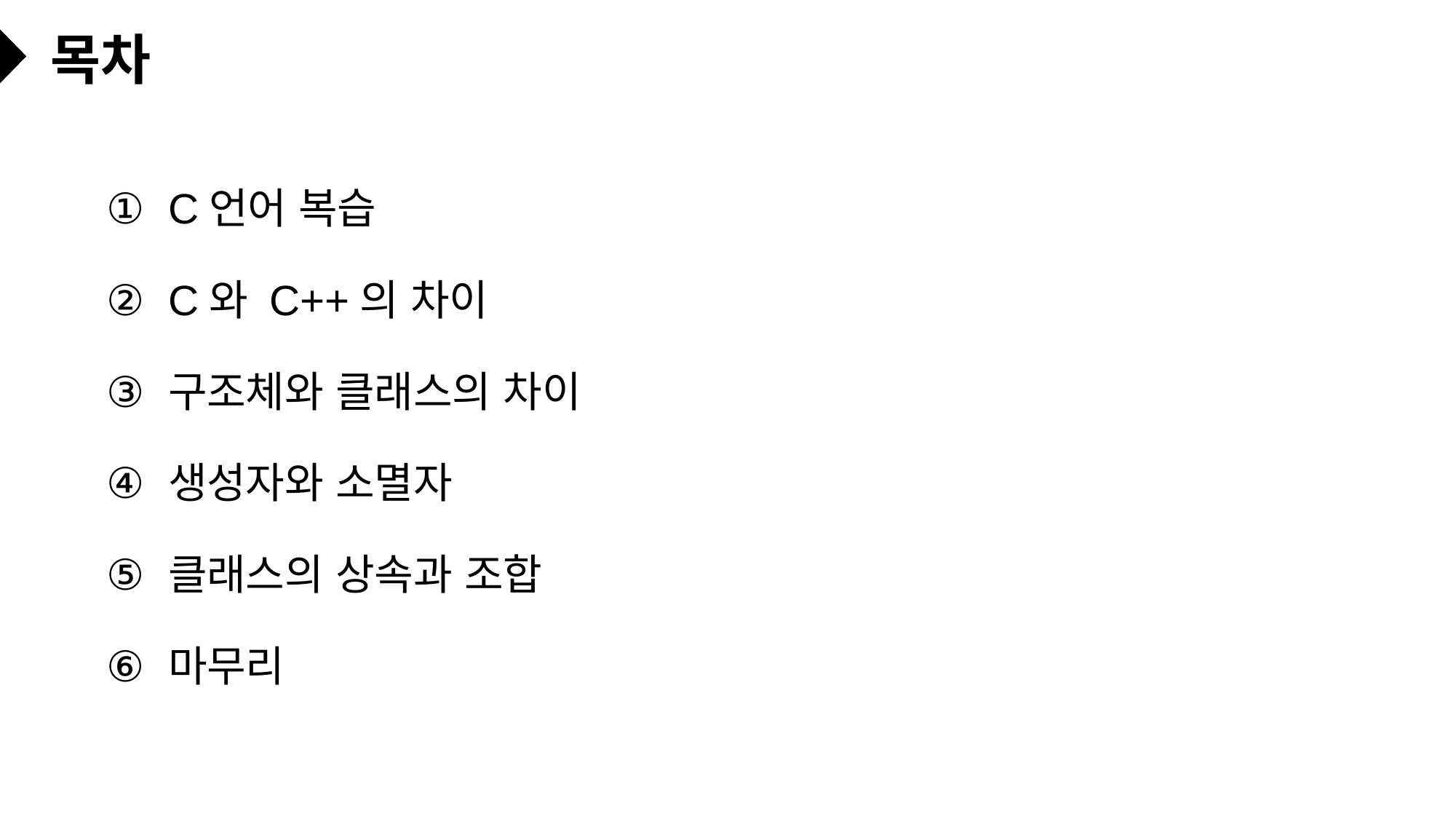

# 목차
C언어 복습
C와 C++의 차이
구조체와 클래스의 차이
생성자와 소멸자
클래스의 상속과 조합
마무리